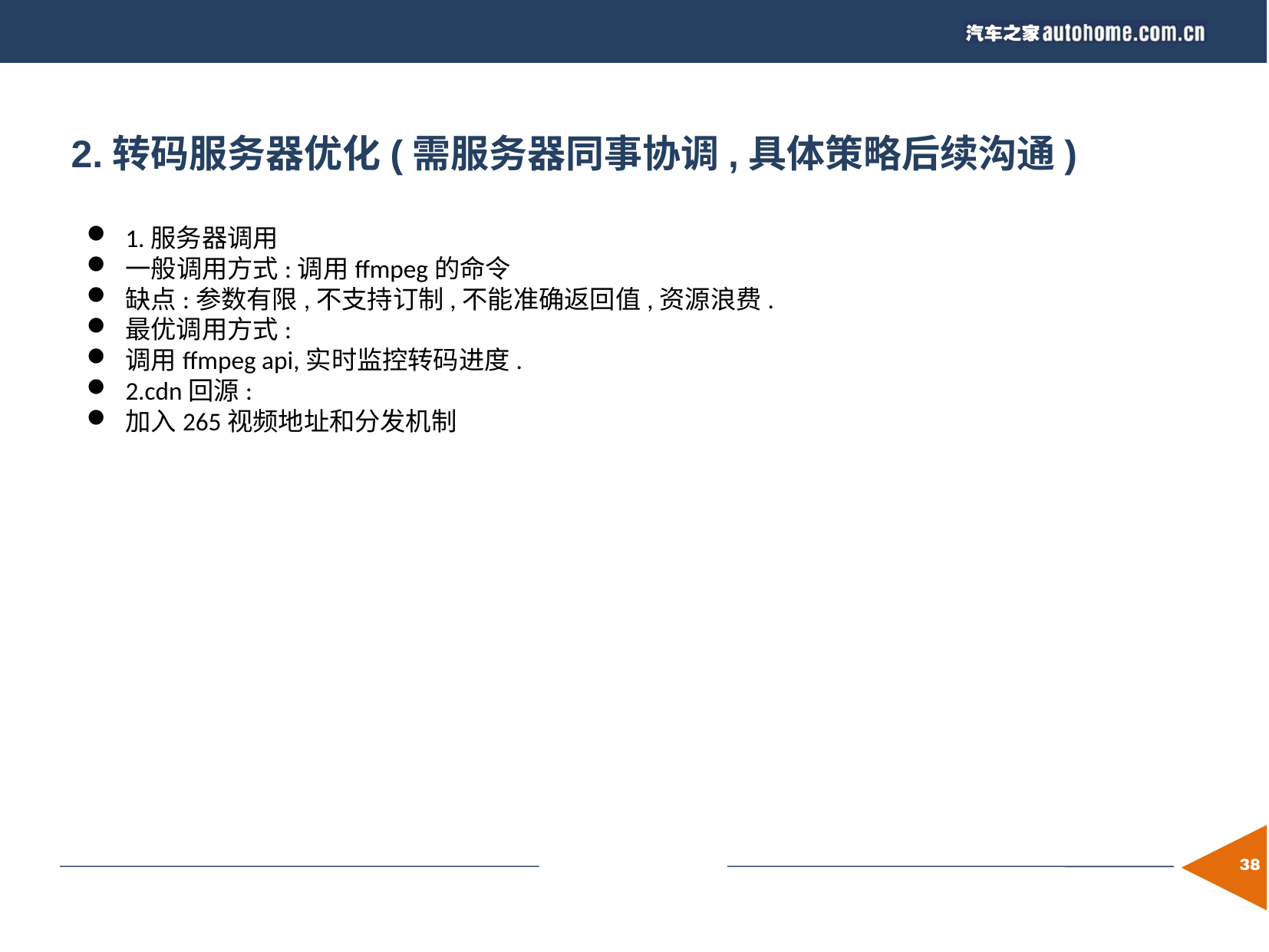

2.转码服务器优化(需服务器同事协调,具体策略后续沟通)
1.服务器调用
一般调用方式:调用ffmpeg的命令
缺点:参数有限,不支持订制,不能准确返回值,资源浪费.
最优调用方式:
调用ffmpeg api,实时监控转码进度.
2.cdn回源:
加入265视频地址和分发机制
38